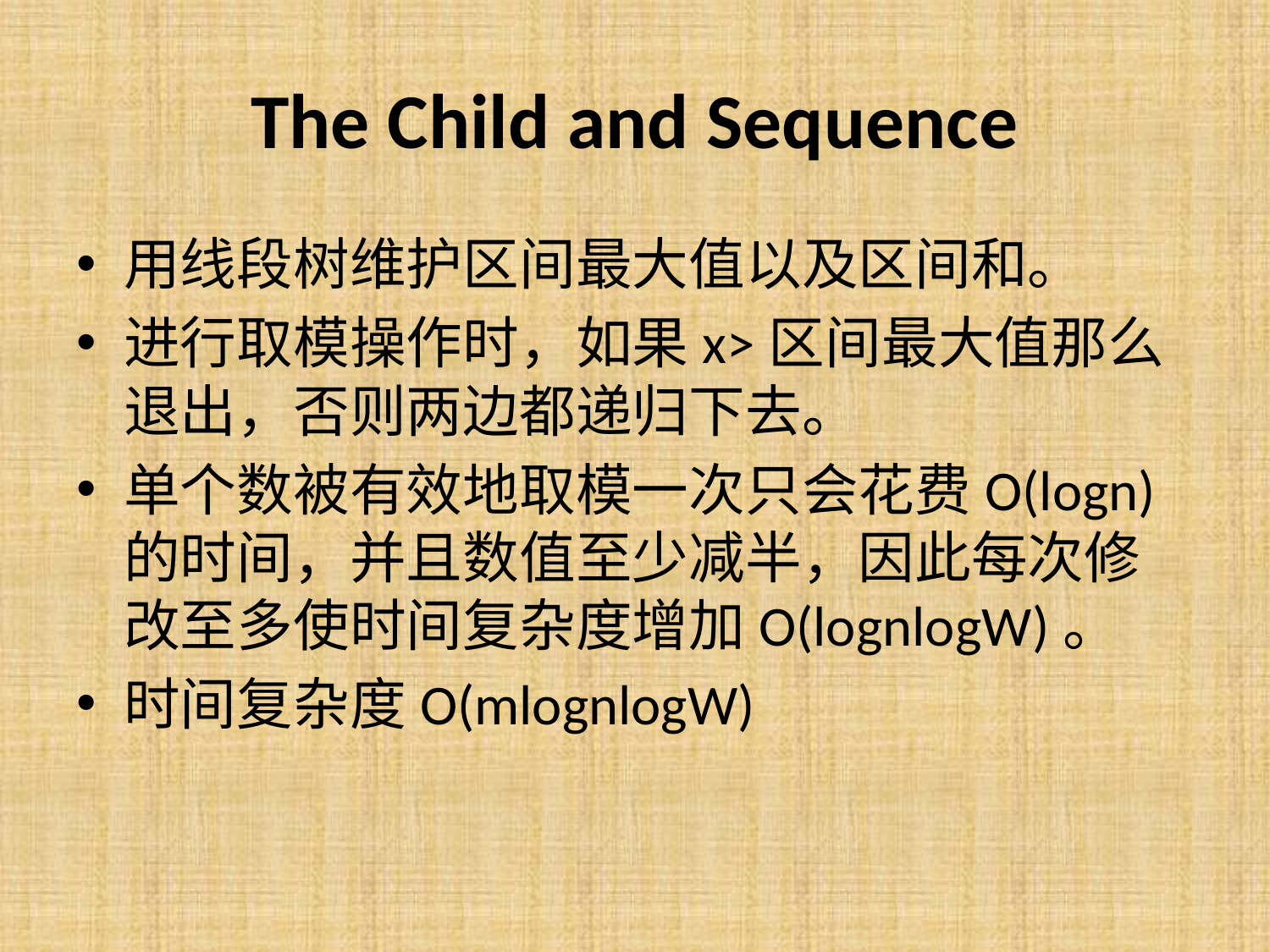

# The Child and Sequence
用线段树维护区间最大值以及区间和。
进行取模操作时，如果x>区间最大值那么退出，否则两边都递归下去。
单个数被有效地取模一次只会花费O(logn)的时间，并且数值至少减半，因此每次修改至多使时间复杂度增加O(lognlogW)。
时间复杂度O(mlognlogW)